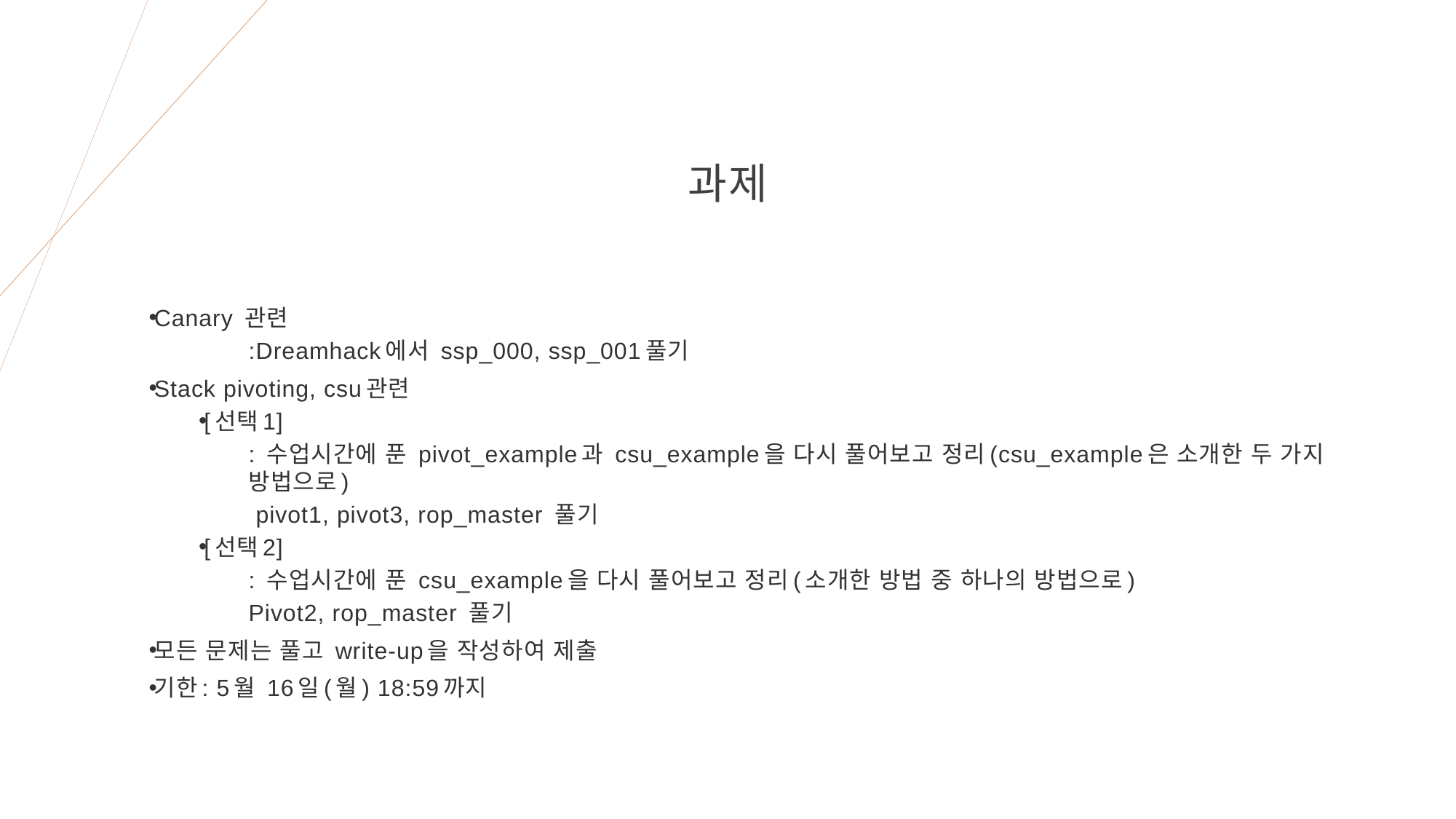

# 과제
Canary 관련
:Dreamhack에서 ssp_000, ssp_001풀기
Stack pivoting, csu관련
[선택1]
: 수업시간에 푼 pivot_example과 csu_example을 다시 풀어보고 정리(csu_example은 소개한 두 가지 방법으로)
 pivot1, pivot3, rop_master 풀기
[선택2]
: 수업시간에 푼 csu_example을 다시 풀어보고 정리(소개한 방법 중 하나의 방법으로)
Pivot2, rop_master 풀기
모든 문제는 풀고 write-up을 작성하여 제출
기한: 5월 16일(월) 18:59까지